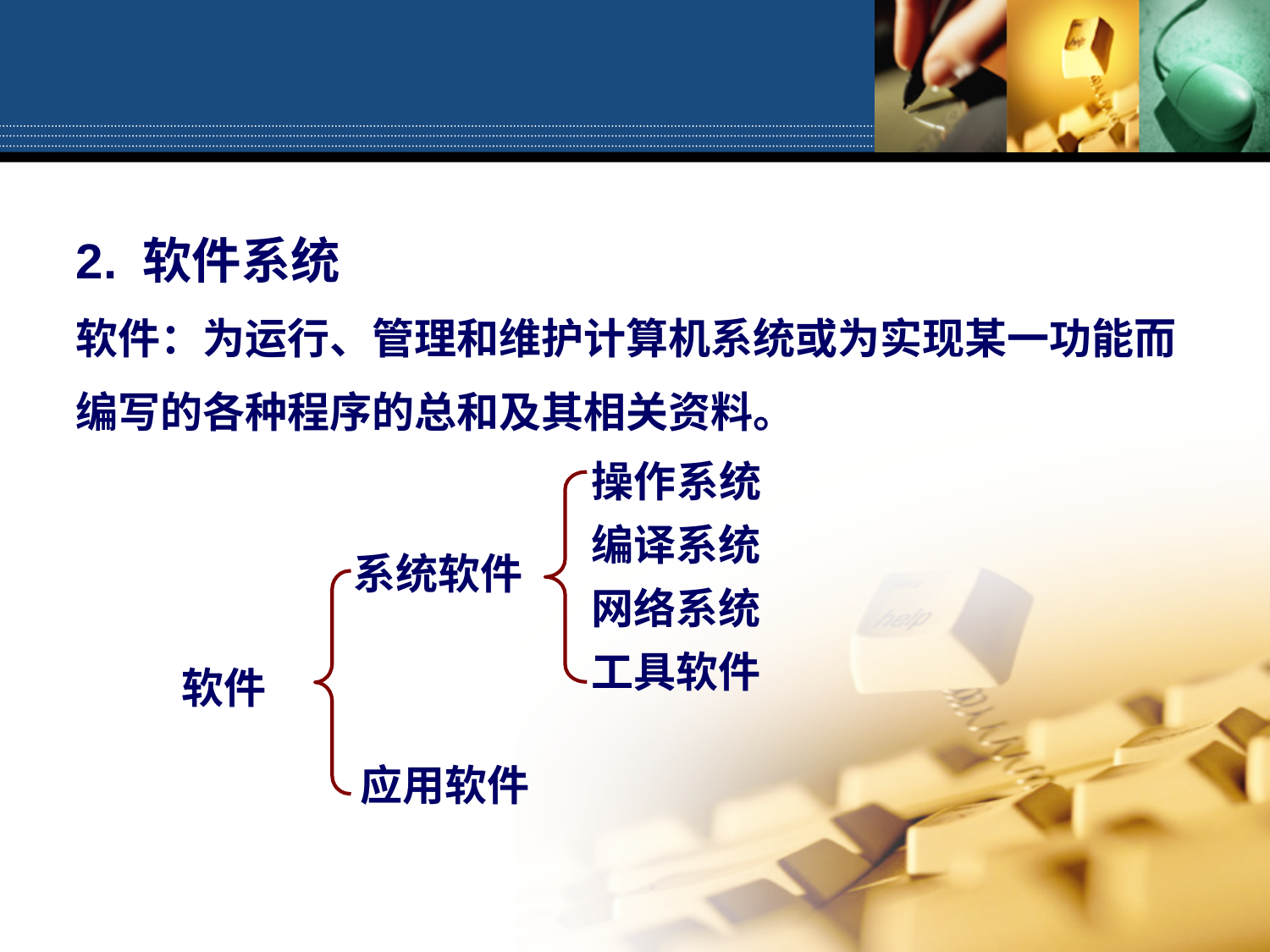

2. 软件系统
软件：为运行、管理和维护计算机系统或为实现某一功能而
编写的各种程序的总和及其相关资料。

操作系统
编译系统
网络系统
工具软件

系统软件

软件
应用软件